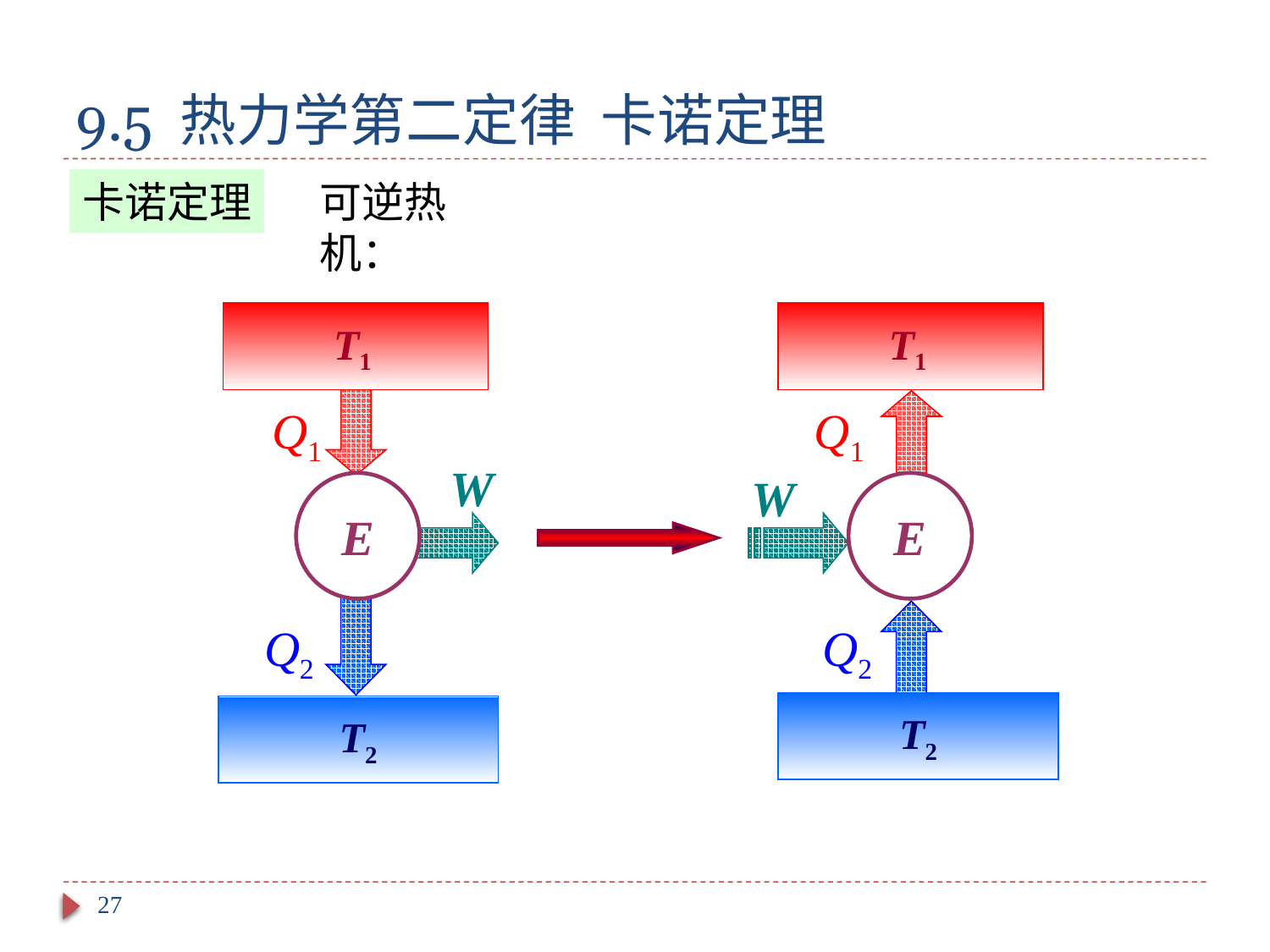

# 9.5 热力学第二定律  卡诺定理
卡诺定理
可逆热机：
T1
Q1

W
E

Q2
T2
T1
Q1

W
E

Q2

T2
27